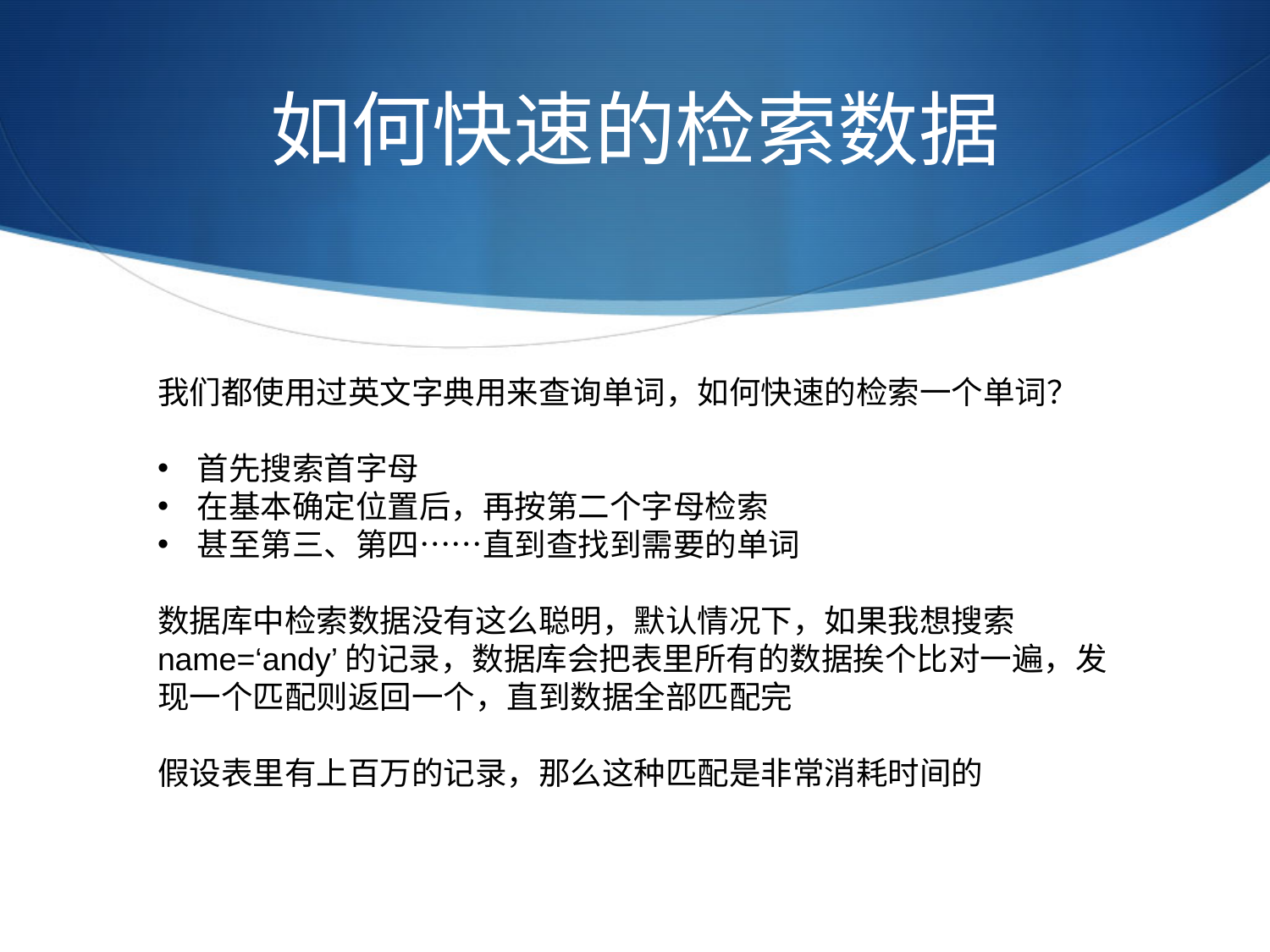

# 如何快速的检索数据
我们都使用过英文字典用来查询单词，如何快速的检索一个单词？

首先搜索首字母
在基本确定位置后，再按第二个字母检索
甚至第三、第四……直到查找到需要的单词

数据库中检索数据没有这么聪明，默认情况下，如果我想搜索name=‘andy’的记录，数据库会把表里所有的数据挨个比对一遍，发现一个匹配则返回一个，直到数据全部匹配完

假设表里有上百万的记录，那么这种匹配是非常消耗时间的